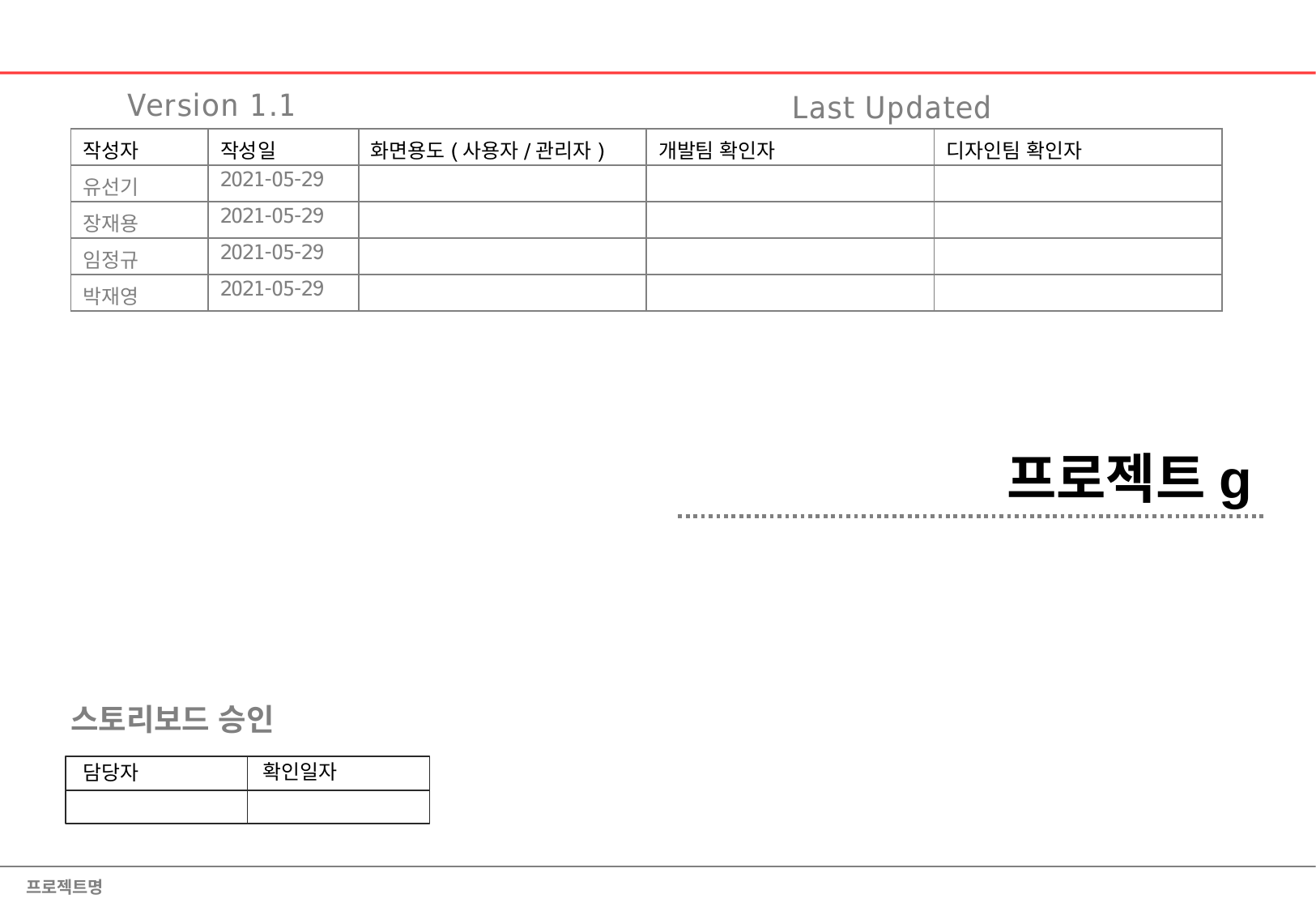

Version 1.1
Last Updated
| 작성자 | 작성일 | 화면용도(사용자/관리자) | 개발팀 확인자 | 디자인팀 확인자 |
| --- | --- | --- | --- | --- |
| 유선기 | 2021-05-29 |  |  |  |
| 장재용 | 2021-05-29 |  |  |  |
| 임정규 | 2021-05-29 |  |  |  |
| 박재영 | 2021-05-29 |  |  |  |
프로젝트g
스토리보드 승인
확인일자
담당자